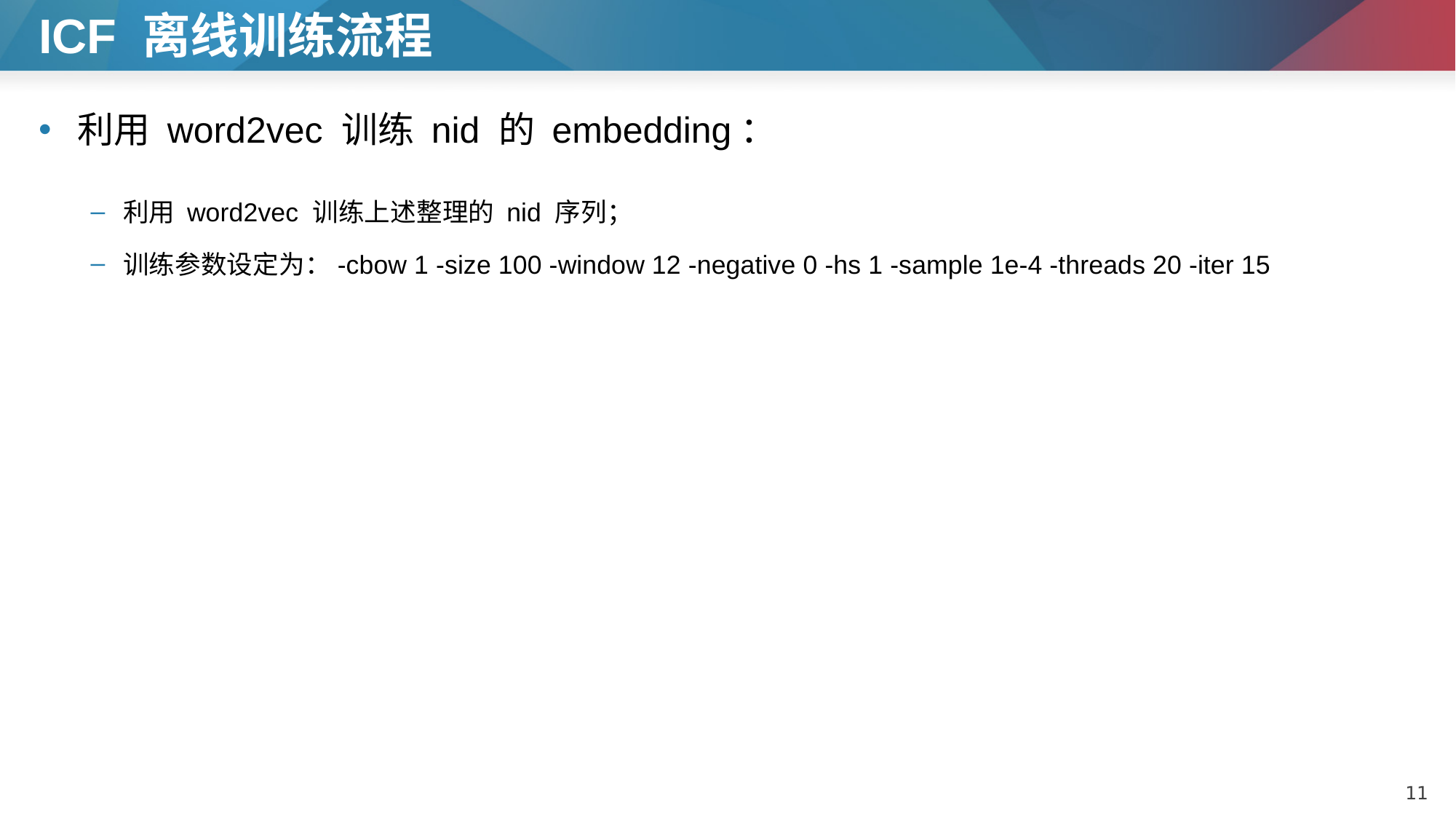

# ICF 离线训练流程
利用 word2vec 训练 nid 的 embedding：

利用 word2vec 训练上述整理的 nid 序列；
训练参数设定为：-cbow 1 -size 100 -window 12 -negative 0 -hs 1 -sample 1e-4 -threads 20 -iter 15